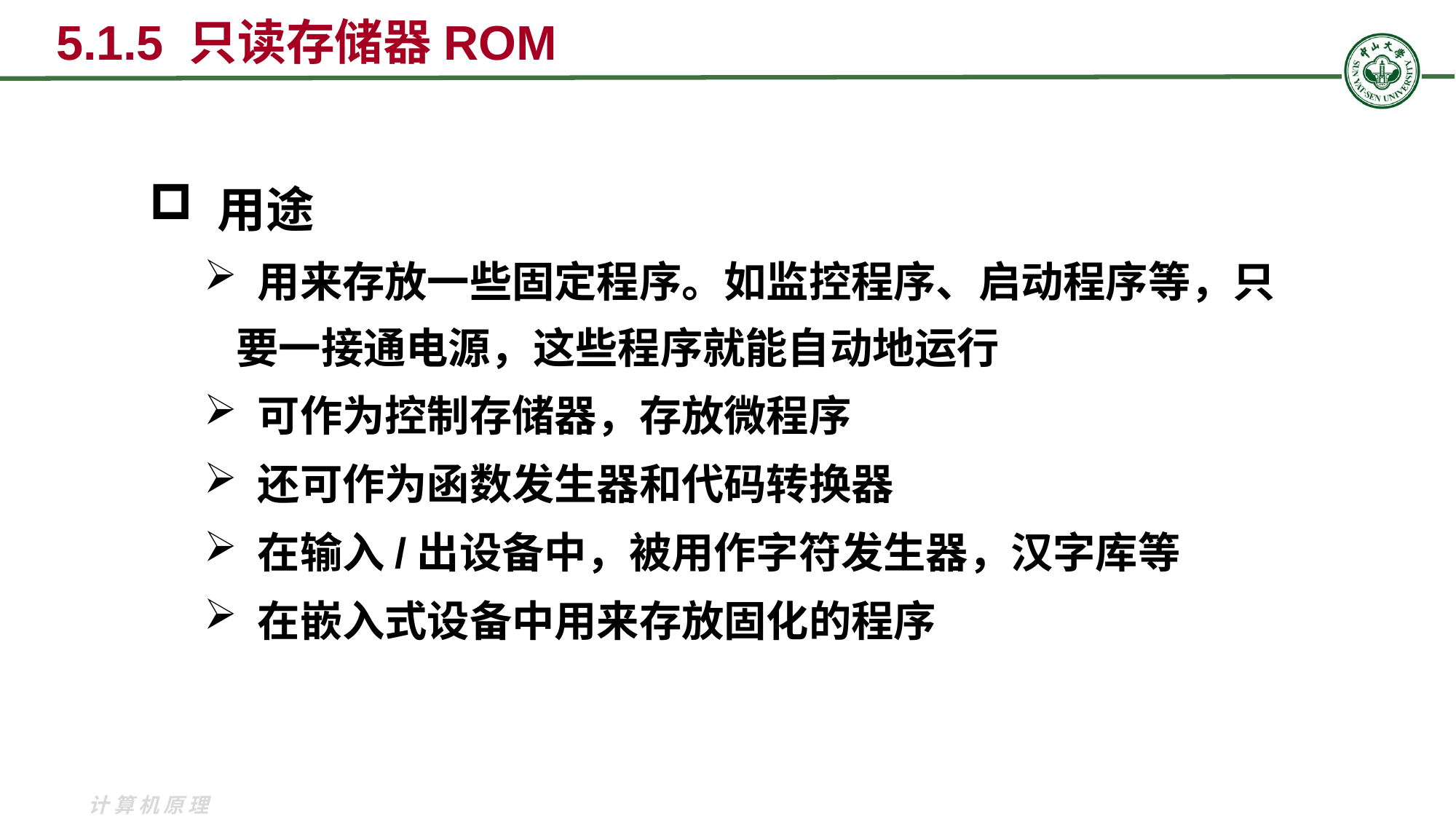

5.1.5 只读存储器ROM

 用途
 用来存放一些固定程序。如监控程序、启动程序等，只要一接通电源，这些程序就能自动地运行
 可作为控制存储器，存放微程序
 还可作为函数发生器和代码转换器
 在输入/出设备中，被用作字符发生器，汉字库等
 在嵌入式设备中用来存放固化的程序